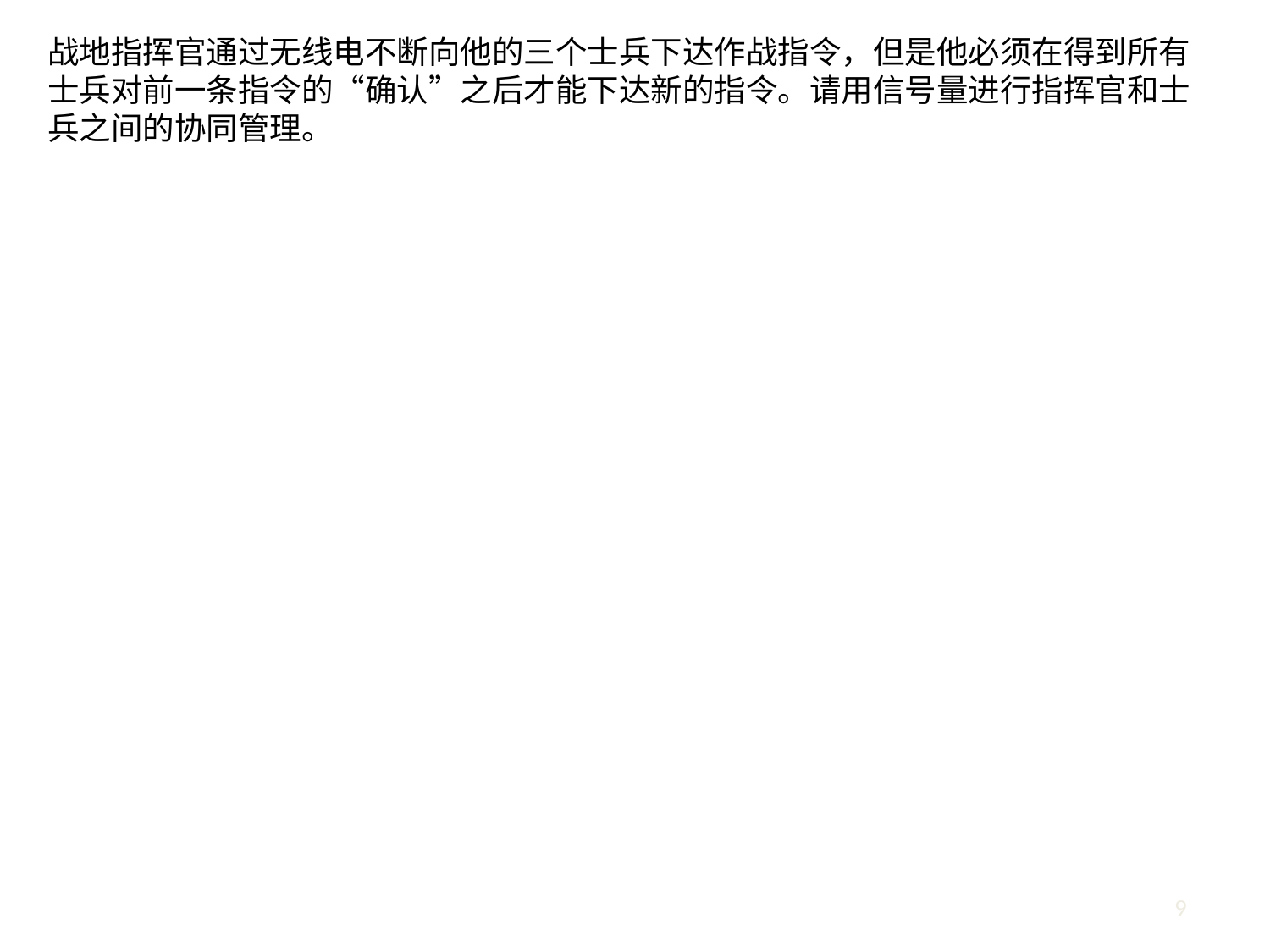

战地指挥官通过无线电不断向他的三个士兵下达作战指令，但是他必须在得到所有士兵对前一条指令的“确认”之后才能下达新的指令。请用信号量进行指挥官和士兵之间的协同管理。
9